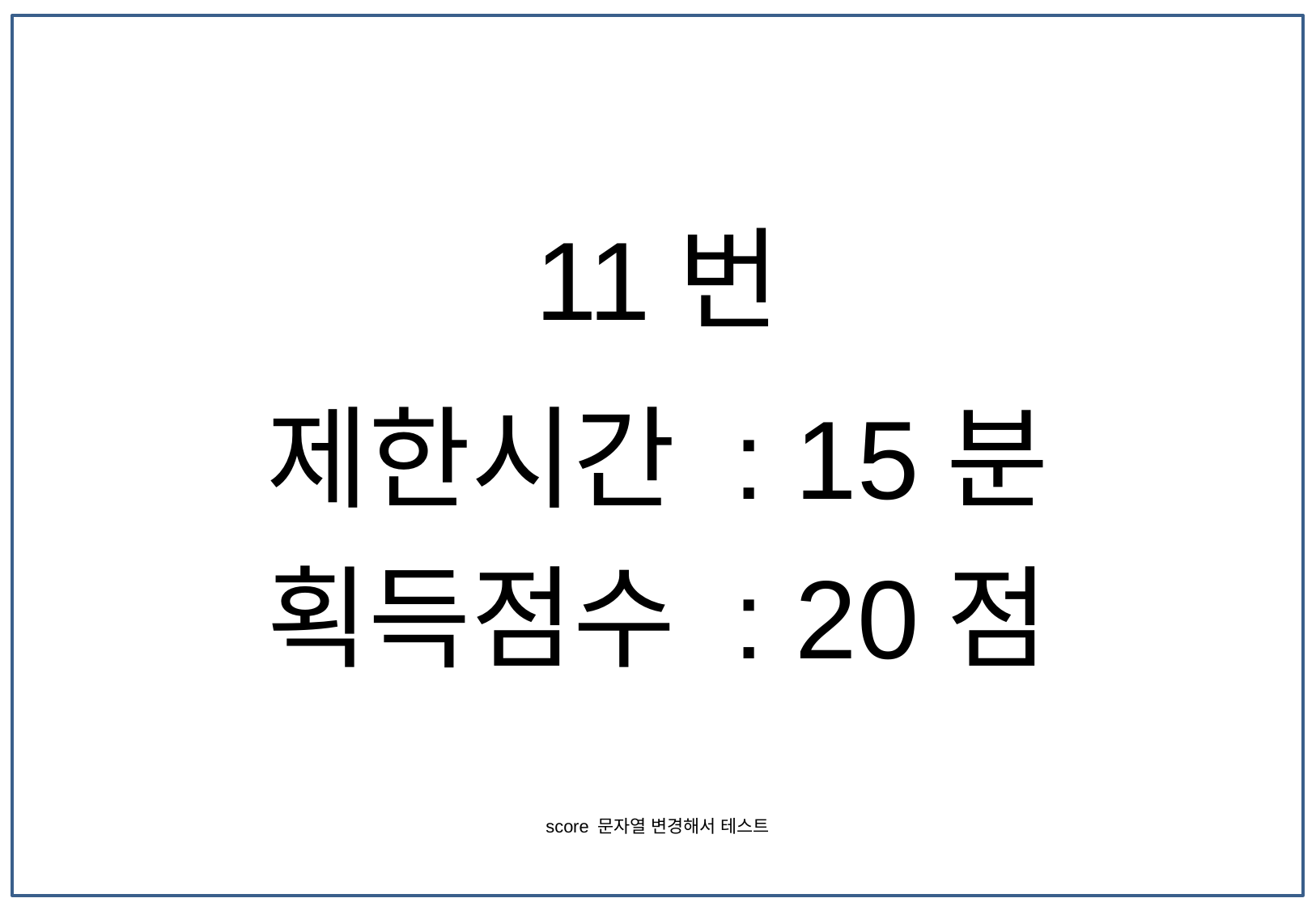

11번
제한시간 : 15분
획득점수 : 20점
score 문자열 변경해서 테스트